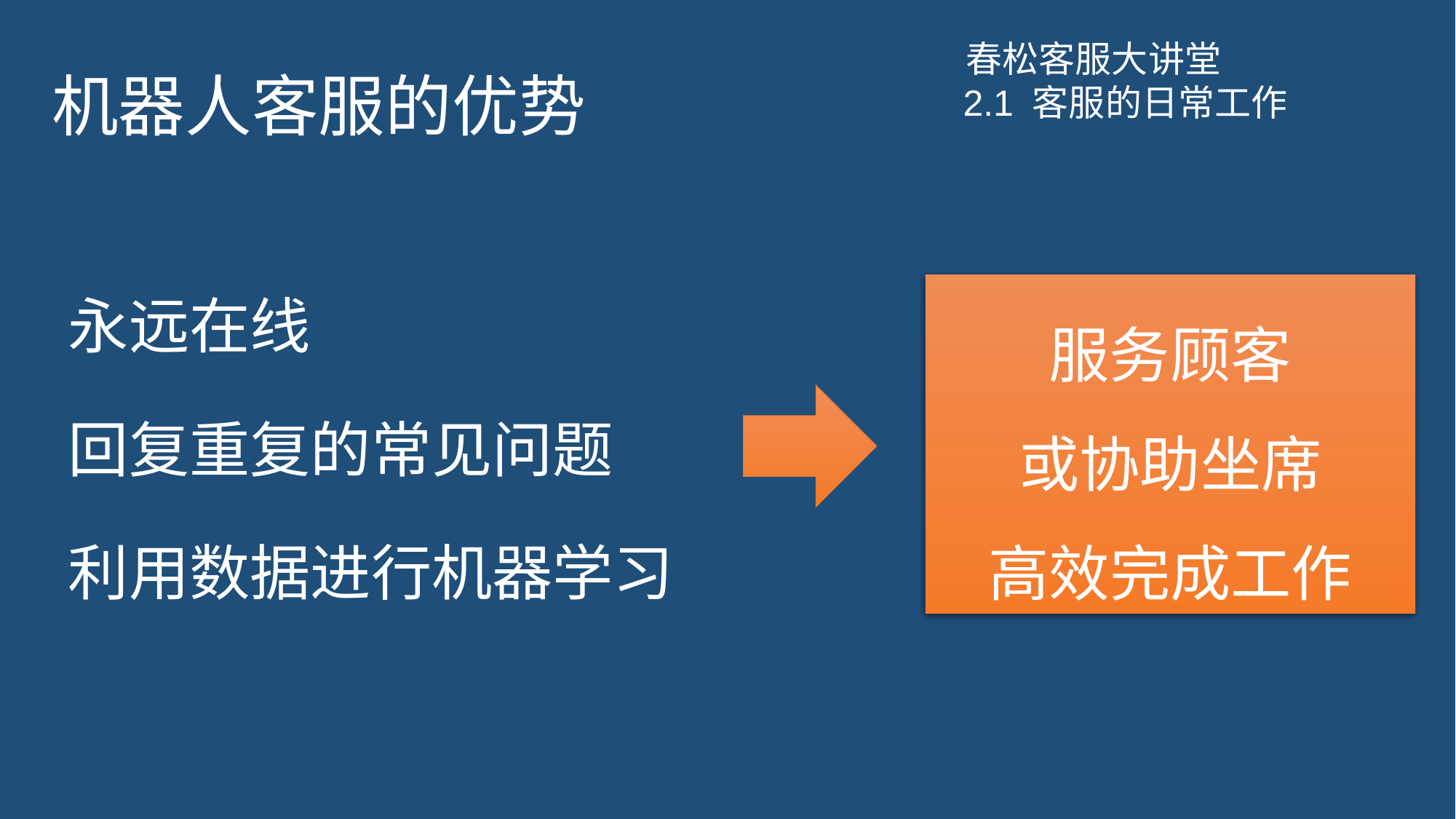

# 机器人客服的优势
春松客服大讲堂
2.1 客服的日常工作
永远在线
服务顾客
或协助坐席
高效完成工作
回复重复的常见问题

利用数据进行机器学习